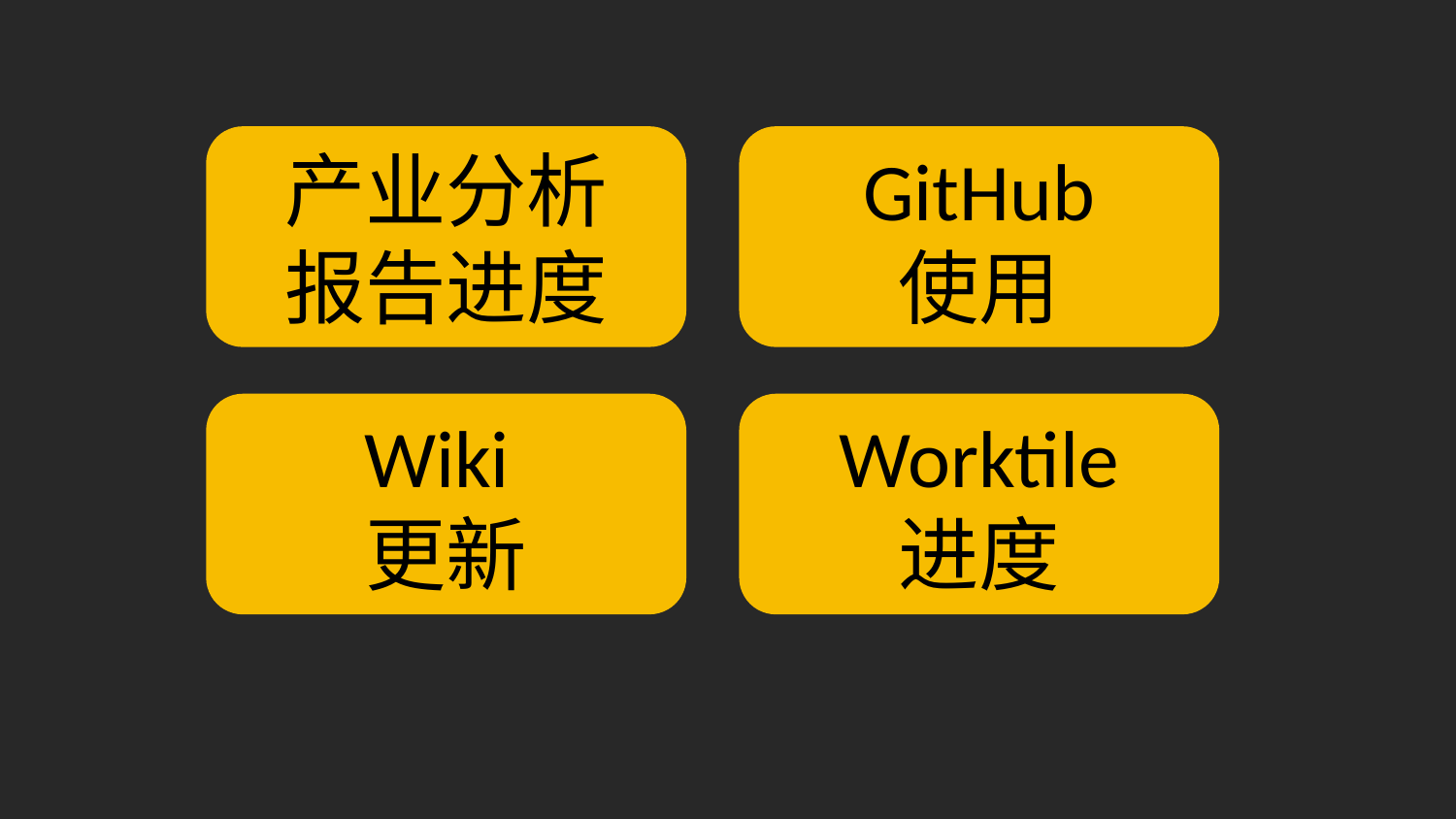

GitHub
使用
产业分析
报告进度
Wiki
更新
Worktile
进度